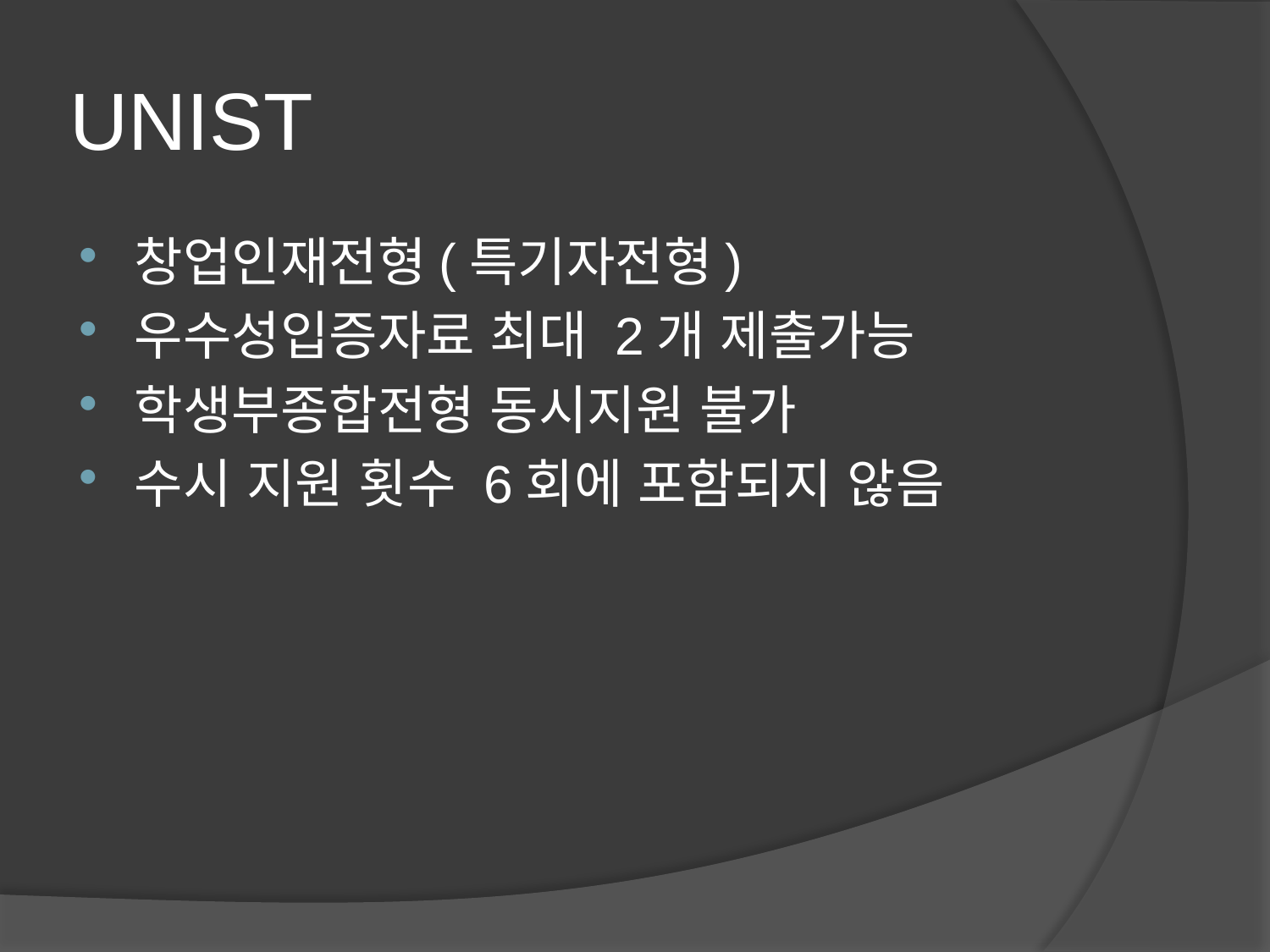

# UNIST
창업인재전형(특기자전형)
우수성입증자료 최대 2개 제출가능
학생부종합전형 동시지원 불가
수시 지원 횟수 6회에 포함되지 않음